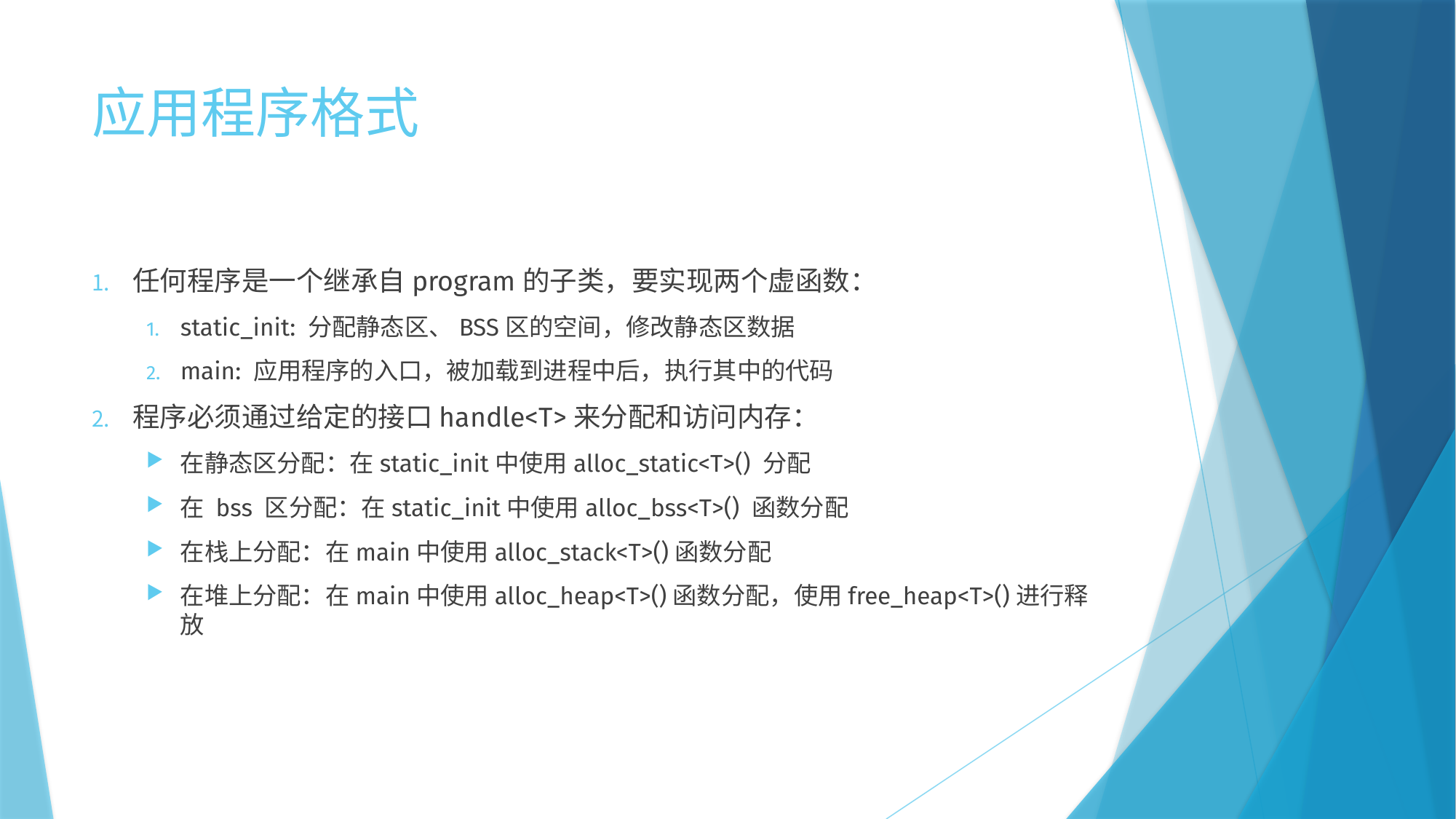

# 应用程序格式
任何程序是一个继承自program的子类，要实现两个虚函数：
static_init: 分配静态区、BSS区的空间，修改静态区数据
main: 应用程序的入口，被加载到进程中后，执行其中的代码
程序必须通过给定的接口handle<T>来分配和访问内存：
在静态区分配：在static_init中使用alloc_static<T>() 分配
在 bss 区分配：在static_init中使用alloc_bss<T>() 函数分配
在栈上分配：在main中使用alloc_stack<T>()函数分配
在堆上分配：在main中使用alloc_heap<T>()函数分配，使用free_heap<T>()进行释放